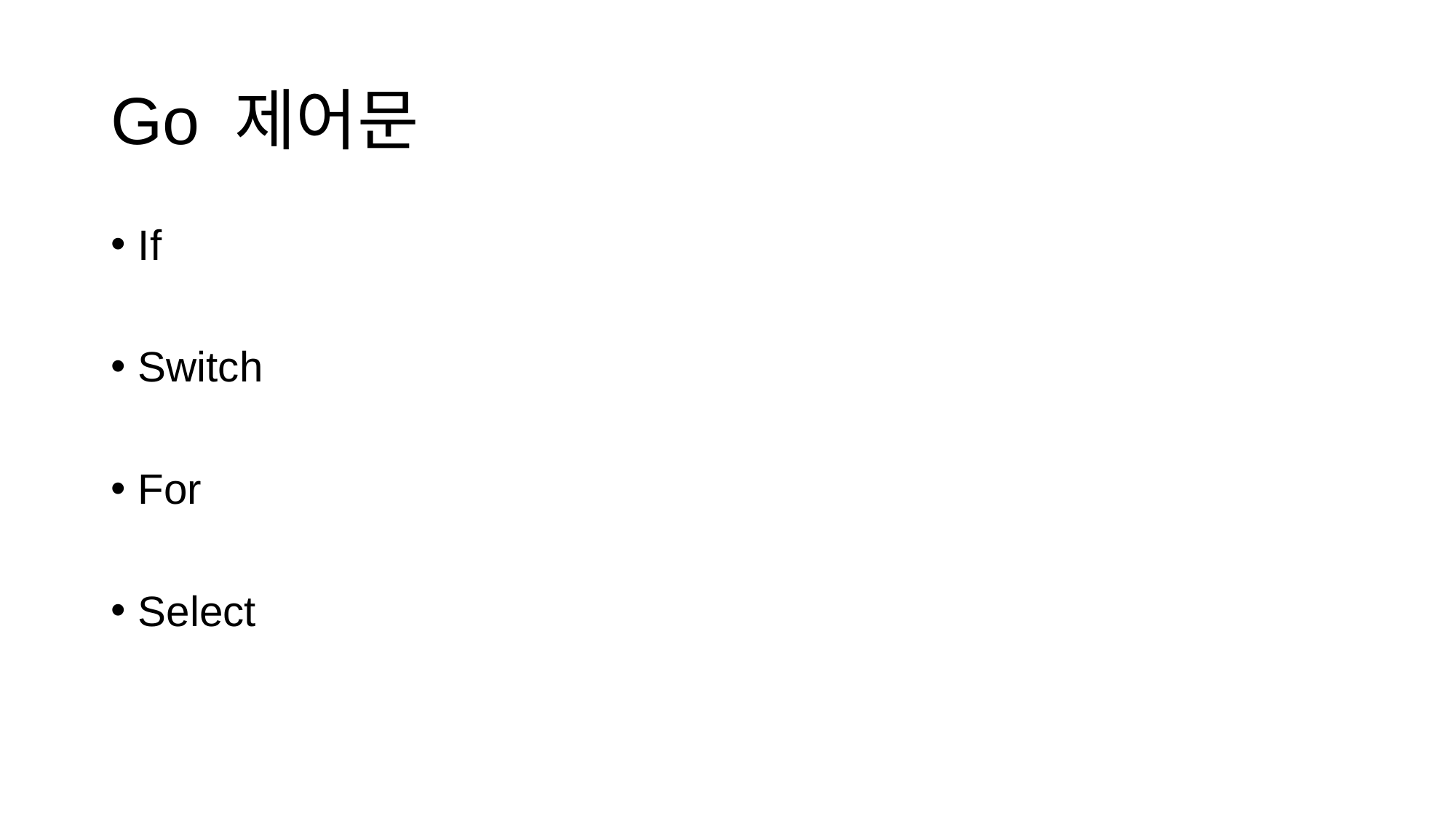

# Go 제어문
If

Switch

For

Select